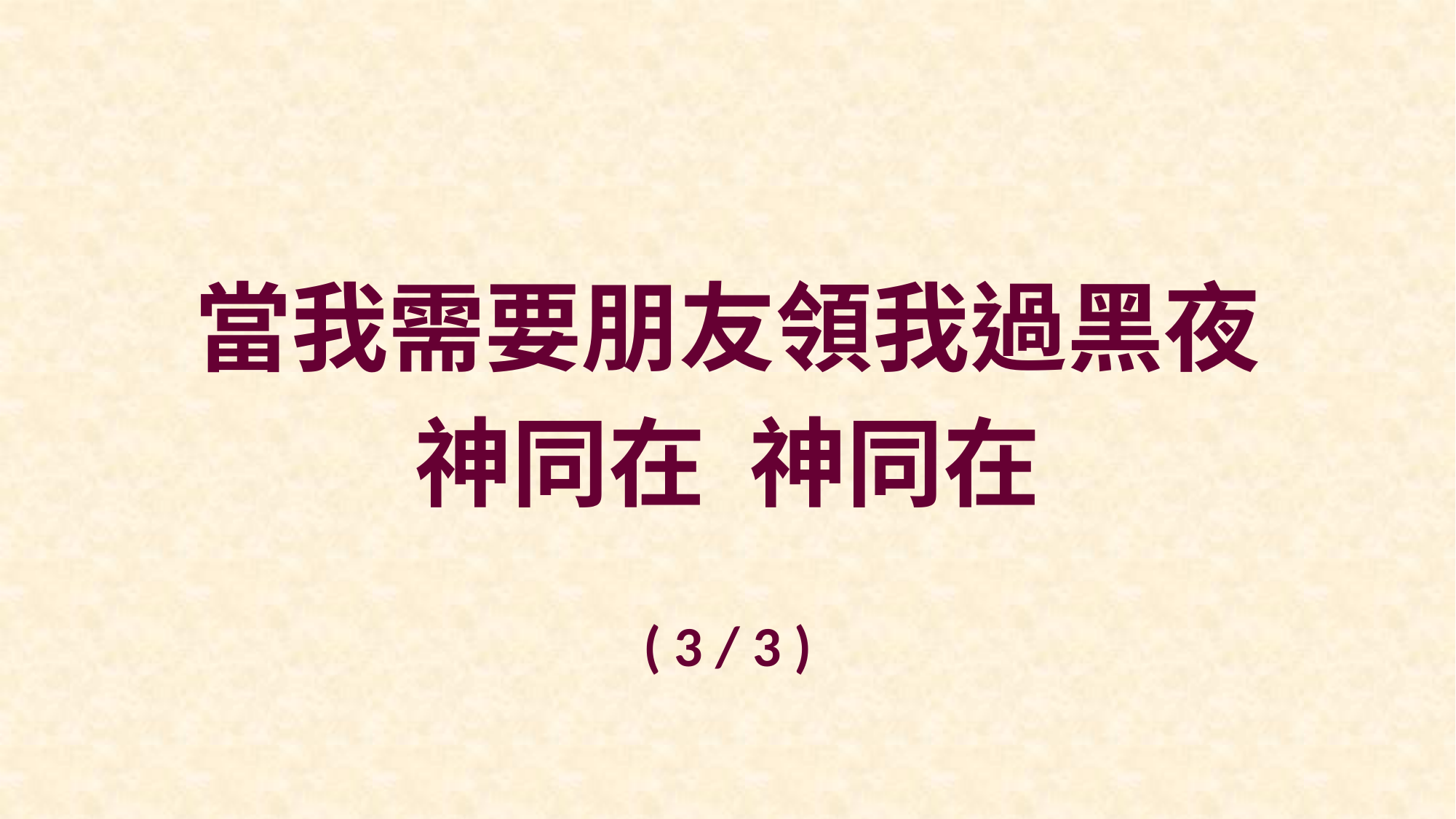

當我需要朋友領我過黑夜
神同在  神同在
( 3 / 3 )